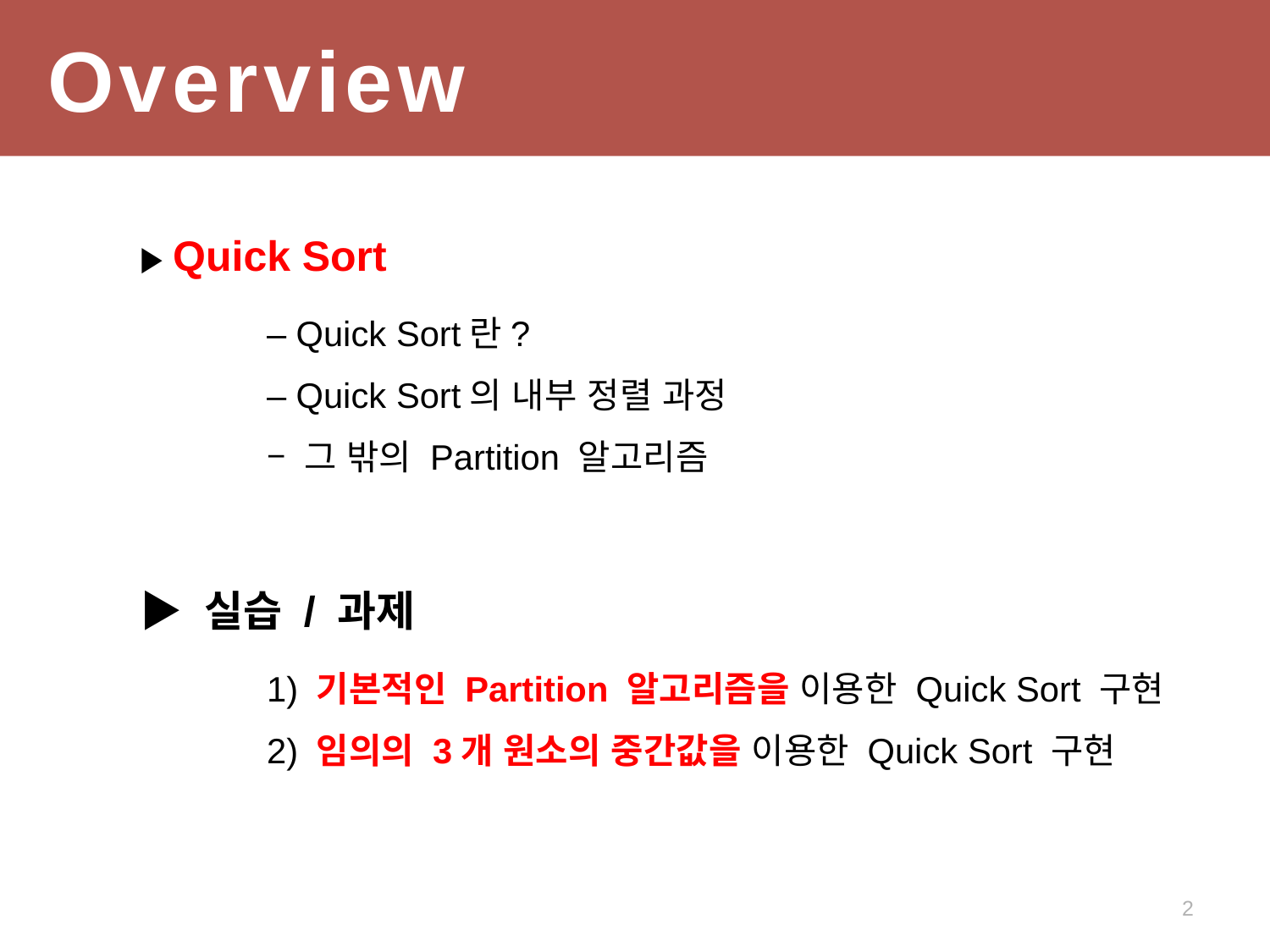

Overview
▶ Quick Sort

	– Quick Sort란?

	– Quick Sort의 내부 정렬 과정

	– 그 밖의 Partition 알고리즘

▶ 실습 / 과제

	1) 기본적인 Partition 알고리즘을 이용한 Quick Sort 구현

	2) 임의의 3개 원소의 중간값을 이용한 Quick Sort 구현
2